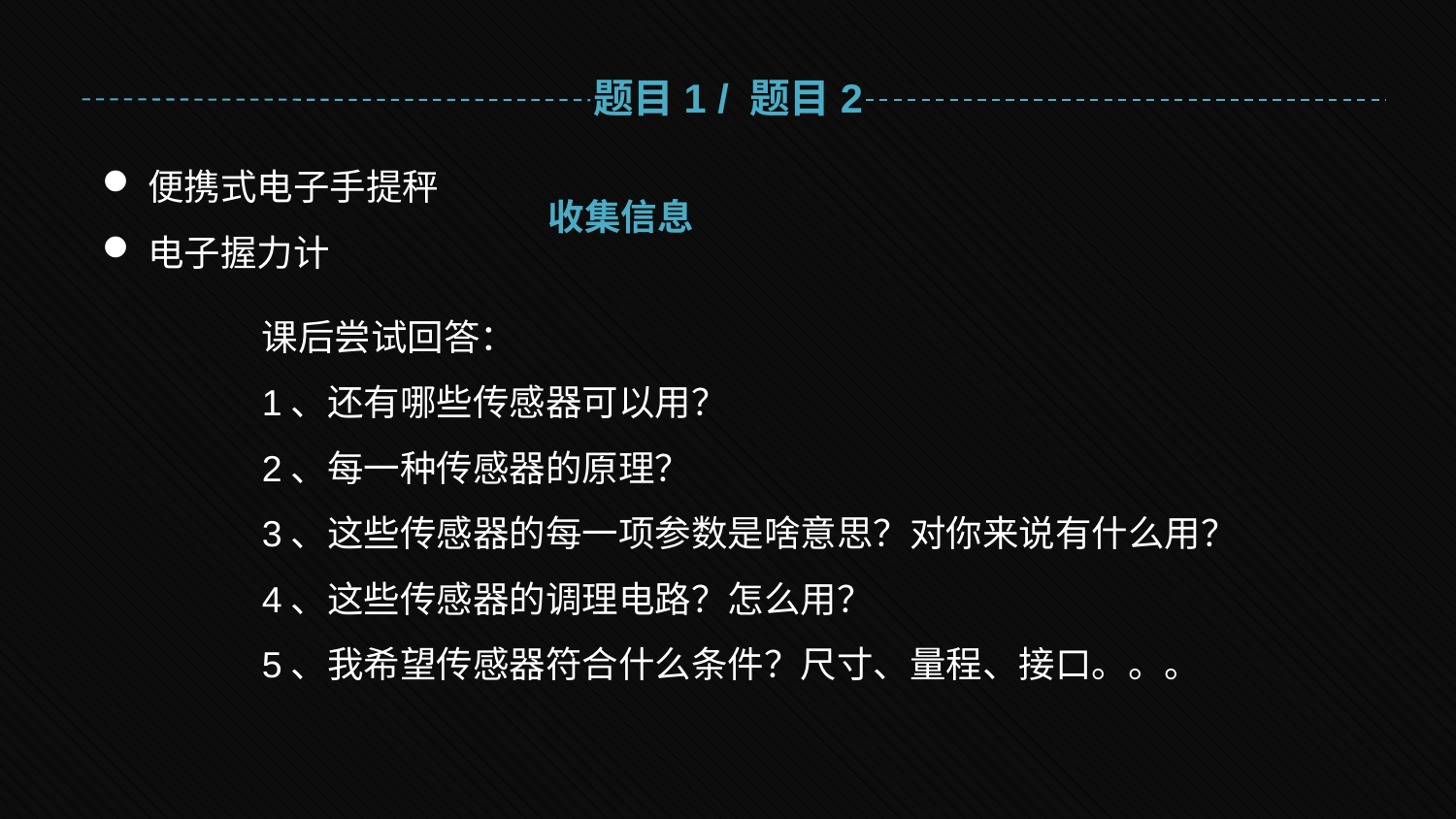

题目1 / 题目2

便携式电子手提秤
电子握力计
收集信息
课后尝试回答：
1、还有哪些传感器可以用？
2、每一种传感器的原理？
3、这些传感器的每一项参数是啥意思？对你来说有什么用？
4、这些传感器的调理电路？怎么用？
5、我希望传感器符合什么条件？尺寸、量程、接口。。。